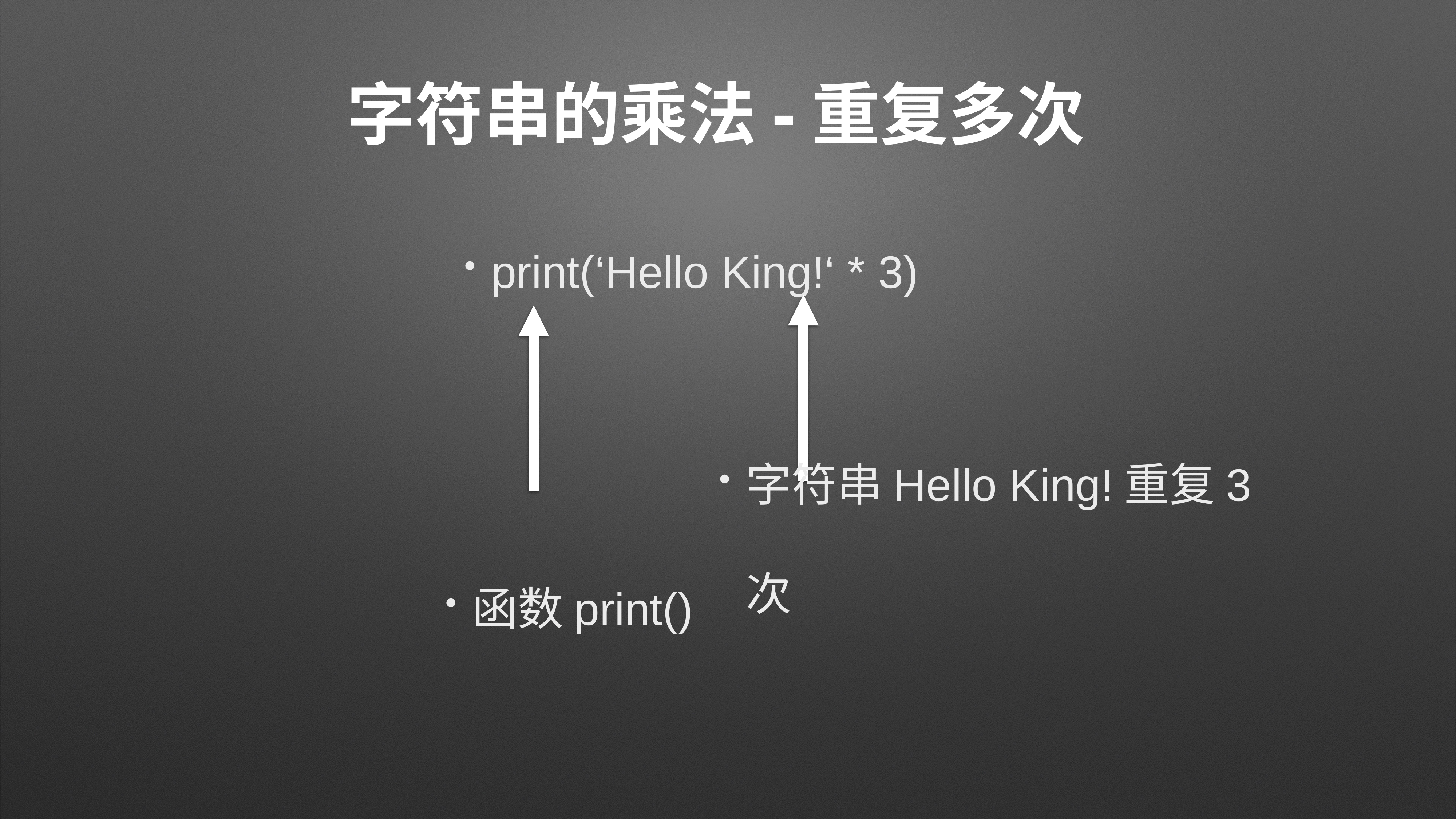

# 字符串的乘法-重复多次
print(‘Hello King!‘ * 3)
字符串Hello King!重复3次
函数print()